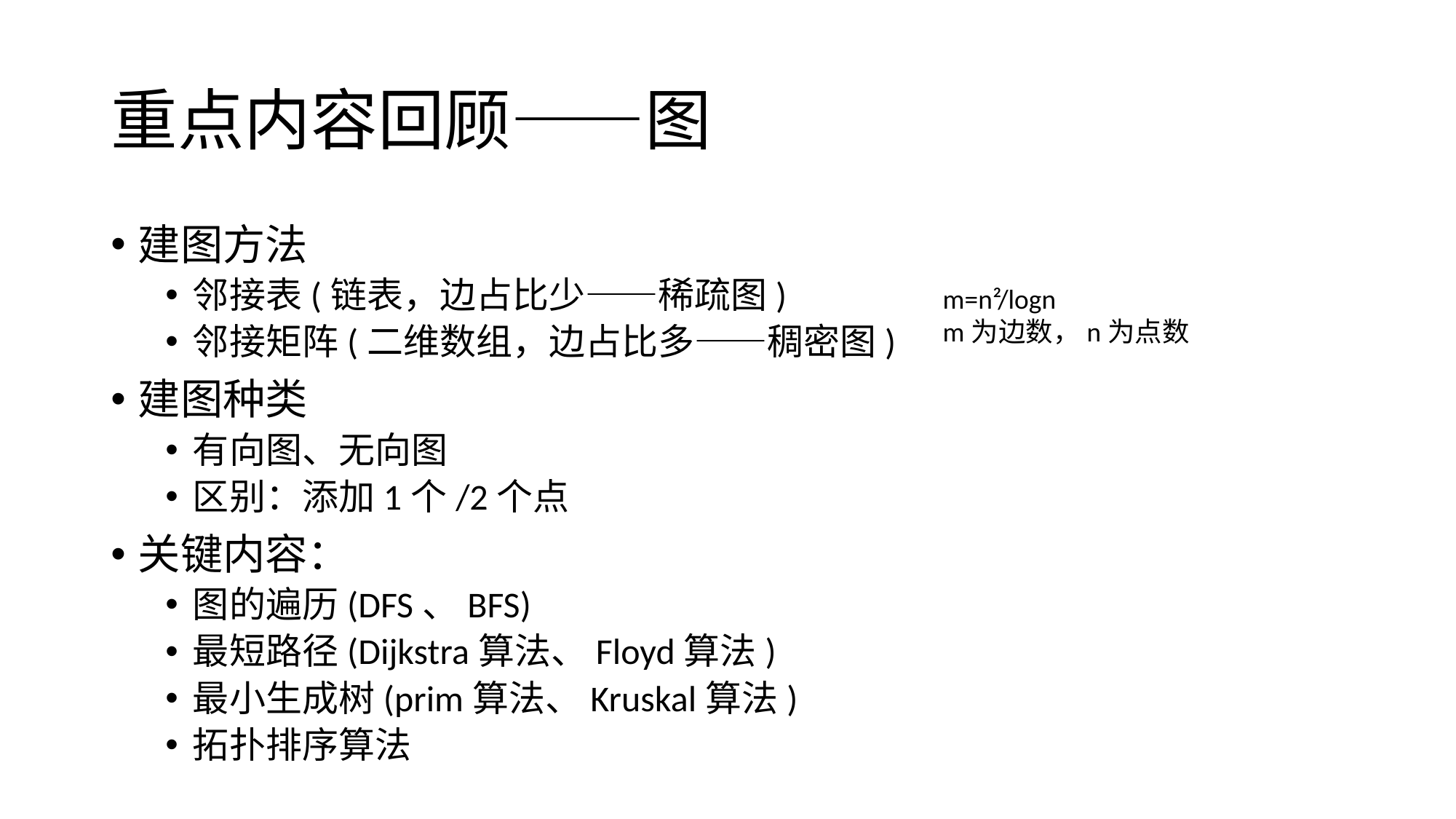

# 重点内容回顾——图
建图方法
邻接表(链表，边占比少——稀疏图)
邻接矩阵(二维数组，边占比多——稠密图)
建图种类
有向图、无向图
区别：添加1个/2个点
关键内容：
图的遍历(DFS、BFS)
最短路径(Dijkstra算法、Floyd算法)
最小生成树(prim算法、Kruskal算法)
拓扑排序算法

m=n²/logn
m为边数，n为点数